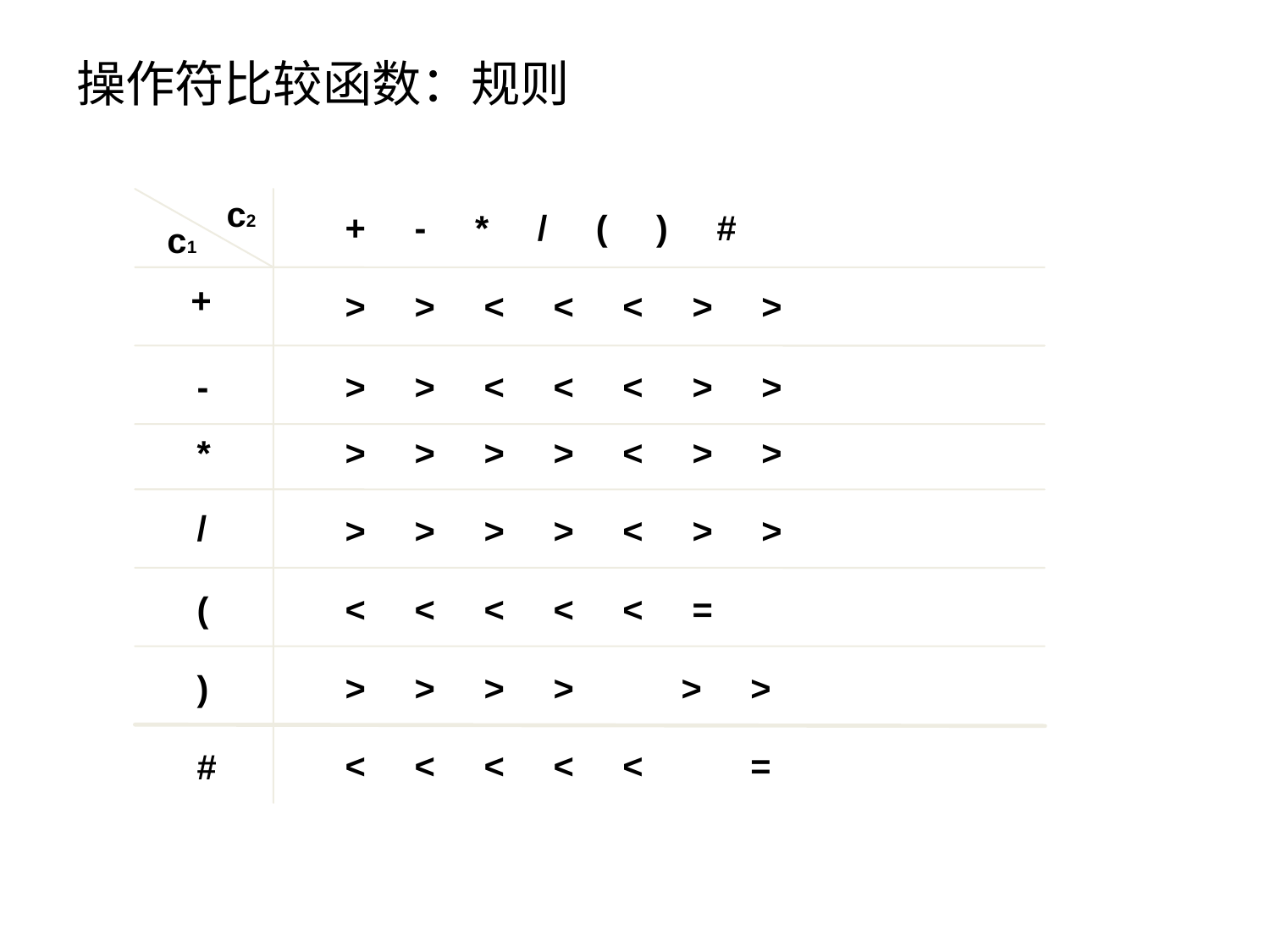

# 操作符比较函数：规则
c2

+     -     *     /     (     )     #
c1

+
>     >     <     <     <     >     >

-
>     >     <     <     <     >     >

*
>     >     >     >     <     >     >

/
>     >     >     >     <     >     >

(
<     <     <     <     <     =

)
>     >     >     >           >     >

<     <     <     <     <           =
#